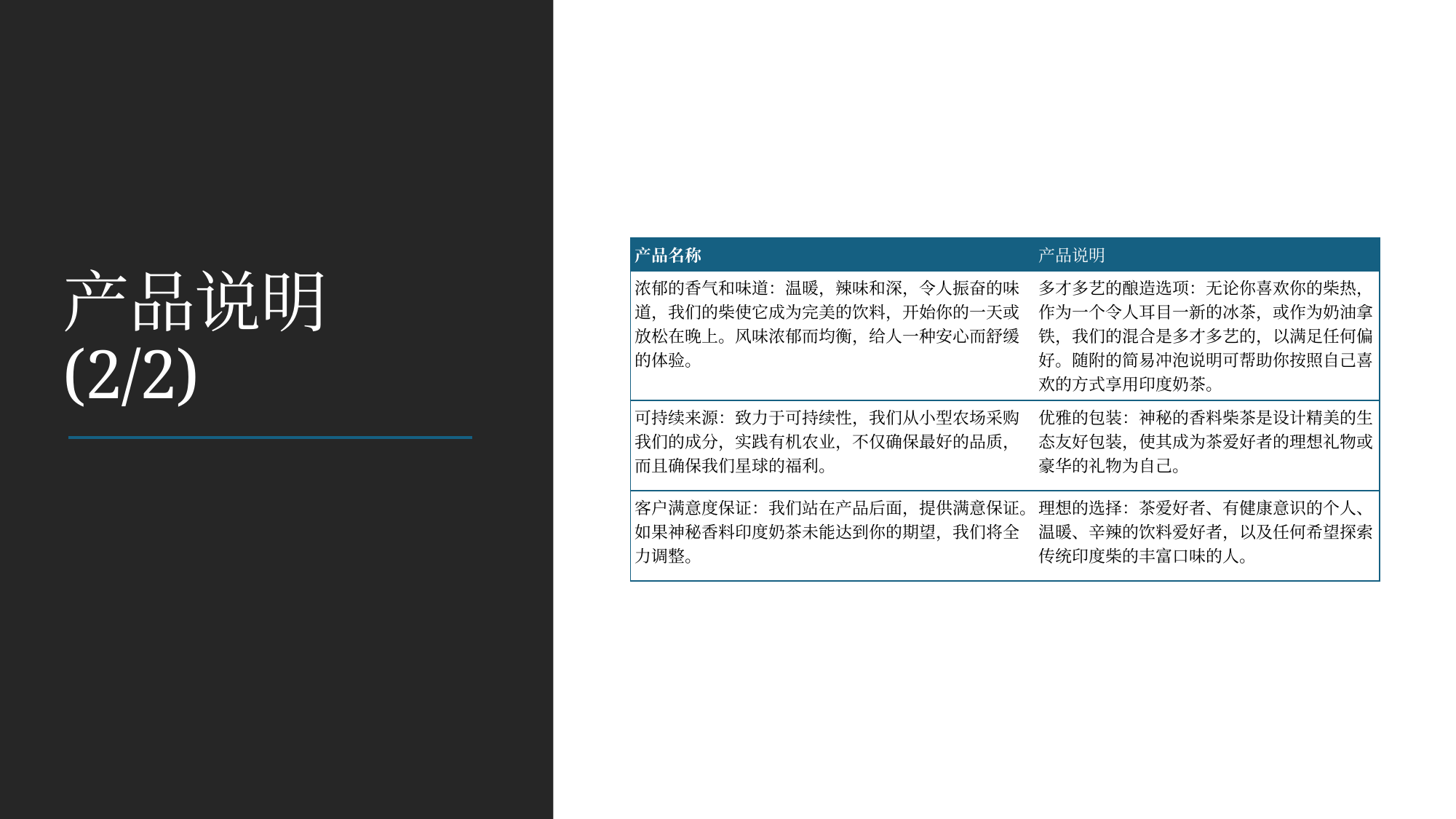

# 产品说明 (2/2)
| 产品名称 | 产品说明 |
| --- | --- |
| 浓郁的香气和味道：温暖，辣味和深，令人振奋的味道，我们的柴使它成为完美的饮料，开始你的一天或放松在晚上。风味浓郁而均衡，给人一种安心而舒缓的体验。 | 多才多艺的酿造选项：无论你喜欢你的柴热，作为一个令人耳目一新的冰茶，或作为奶油拿铁，我们的混合是多才多艺的，以满足任何偏好。随附的简易冲泡说明可帮助你按照自己喜欢的方式享用印度奶茶。 |
| 可持续来源：致力于可持续性，我们从小型农场采购我们的成分，实践有机农业，不仅确保最好的品质，而且确保我们星球的福利。 | 优雅的包装：神秘的香料柴茶是设计精美的生态友好包装，使其成为茶爱好者的理想礼物或豪华的礼物为自己。 |
| 客户满意度保证：我们站在产品后面，提供满意保证。如果神秘香料印度奶茶未能达到你的期望，我们将全力调整。 | 理想的选择：茶爱好者、有健康意识的个人、温暖、辛辣的饮料爱好者，以及任何希望探索传统印度柴的丰富口味的人。 |